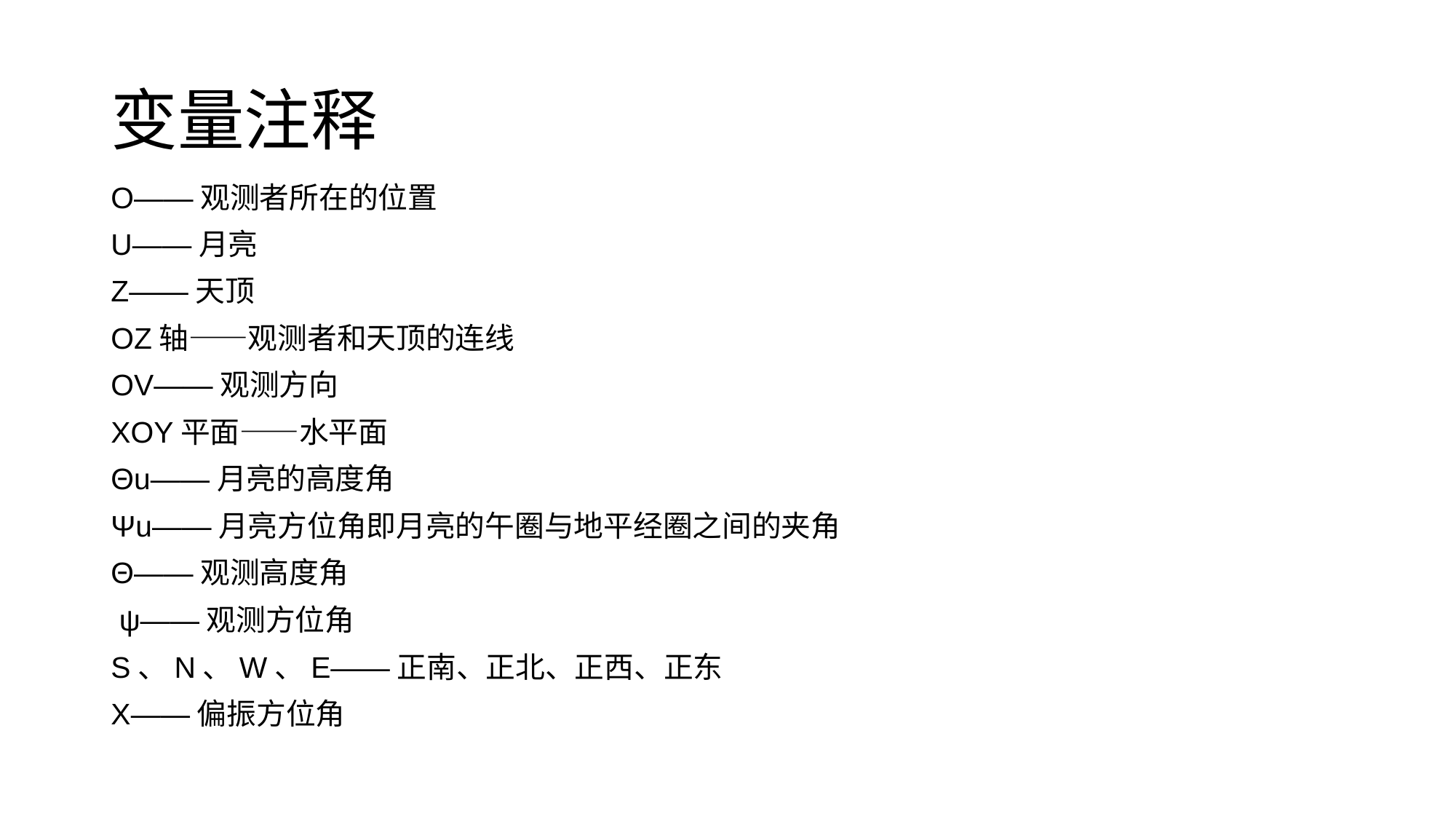

# 变量注释
O——观测者所在的位置
U——月亮
Z——天顶
OZ轴——观测者和天顶的连线
OV——观测方向
XOY平面——水平面
Θu——月亮的高度角
Ψu——月亮方位角即月亮的午圈与地平经圈之间的夹角
Θ——观测高度角
 ψ——观测方位角
S、N、W、E——正南、正北、正西、正东
Χ——偏振方位角